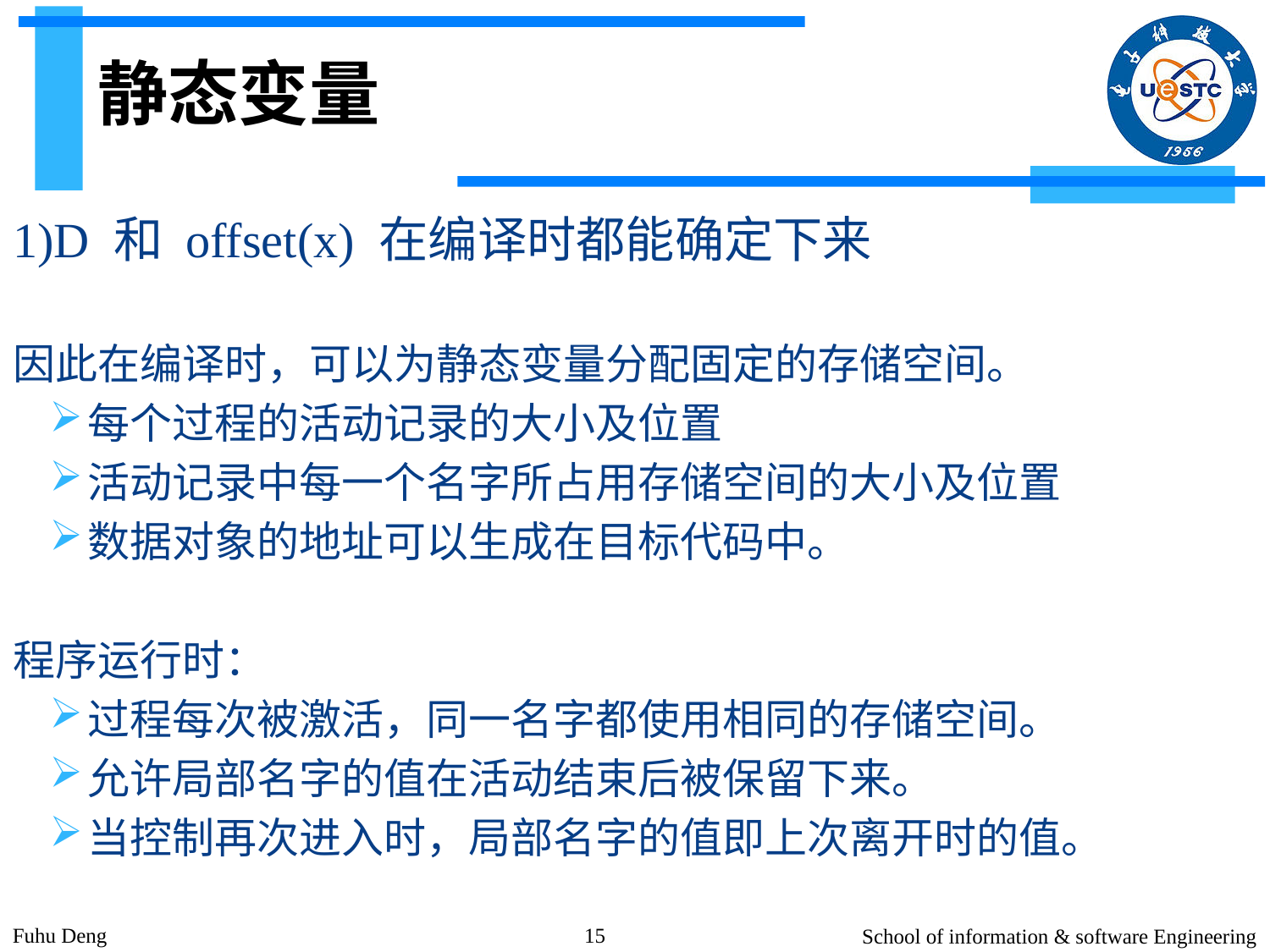

# 静态变量
1)D 和 offset(x) 在编译时都能确定下来

因此在编译时，可以为静态变量分配固定的存储空间。
每个过程的活动记录的大小及位置
活动记录中每一个名字所占用存储空间的大小及位置
数据对象的地址可以生成在目标代码中。

程序运行时：
过程每次被激活，同一名字都使用相同的存储空间。
允许局部名字的值在活动结束后被保留下来。
当控制再次进入时，局部名字的值即上次离开时的值。
Fuhu Deng
15
School of information & software Engineering